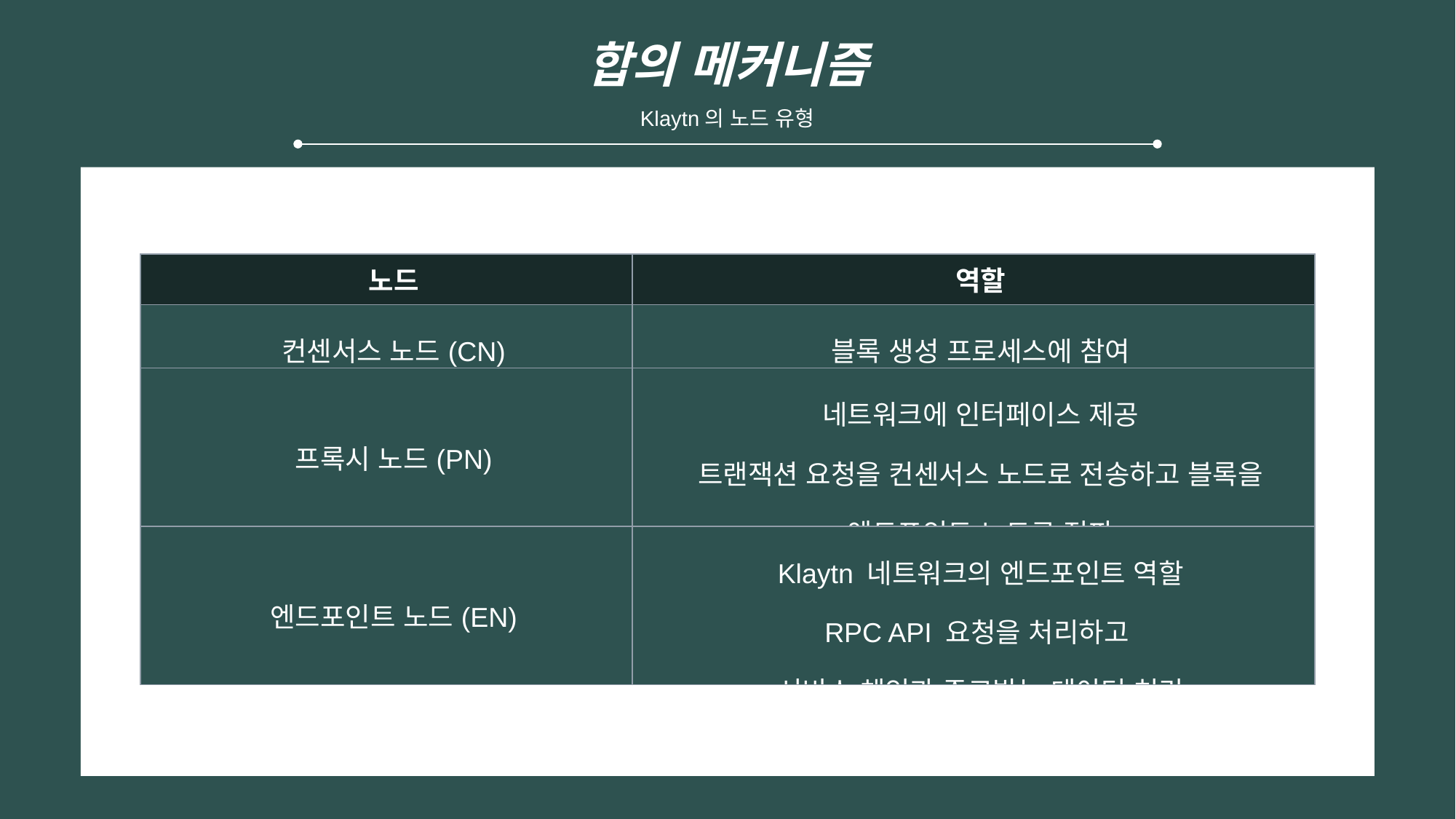

합의 메커니즘
Klaytn의 노드 유형

| 노드 | 역할 |
| --- | --- |
| 컨센서스 노드(CN) | 블록 생성 프로세스에 참여 |
| 프록시 노드(PN) | 네트워크에 인터페이스 제공 트랜잭션 요청을 컨센서스 노드로 전송하고 블록을 엔드포인트 노드로 전파 |
| 엔드포인트 노드(EN) | Klaytn 네트워크의 엔드포인트 역할 RPC API 요청을 처리하고 서비스 체인과 주고받는 데이터 처리 |